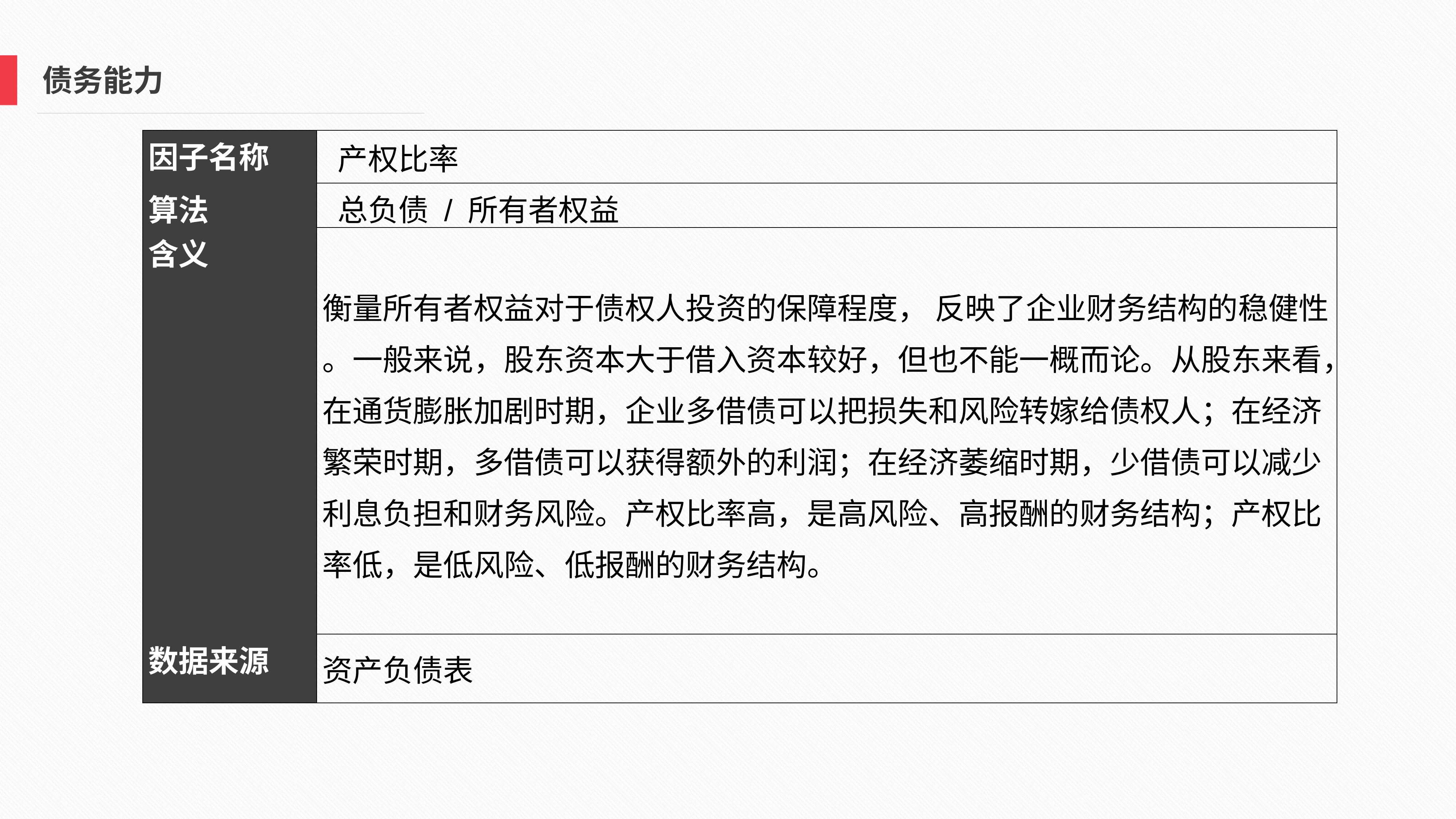

债务能力
| 因子名称 | 产权比率 |
| --- | --- |
| 算法 | 总负债 / 所有者权益 |
| 含义 | 衡量所有者权益对于债权人投资的保障程度， 反映了企业财务结构的稳健性 。一般来说，股东资本大于借入资本较好，但也不能一概而论。从股东来看，在通货膨胀加剧时期，企业多借债可以把损失和风险转嫁给债权人；在经济繁荣时期，多借债可以获得额外的利润；在经济萎缩时期，少借债可以减少利息负担和财务风险。产权比率高，是高风险、高报酬的财务结构；产权比率低，是低风险、低报酬的财务结构。 |
| 数据来源 | 资产负债表 |